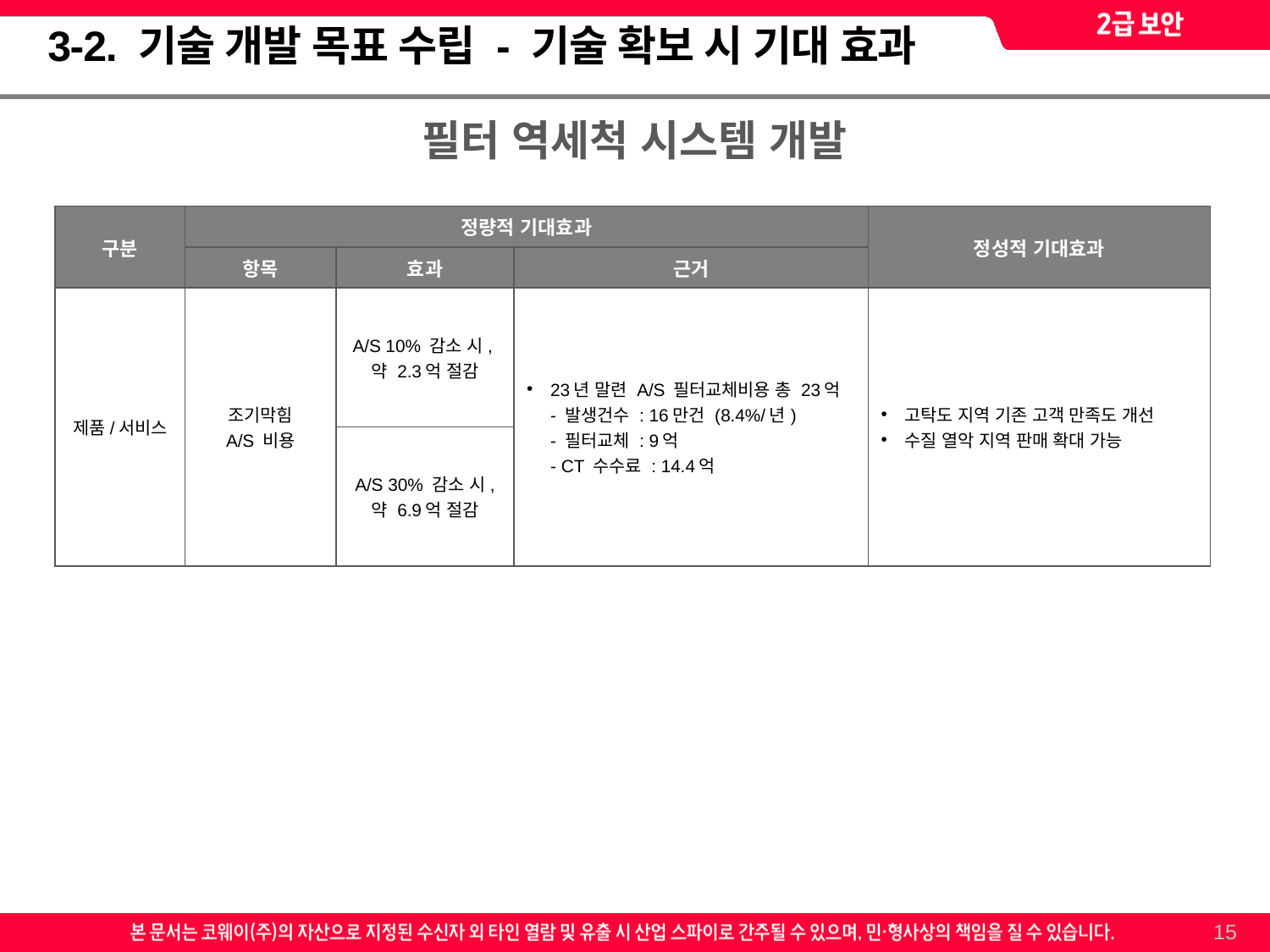

필수
3-2. 기술 개발 목표 수립 - 기술 확보 시 기대 효과
필터 역세척 시스템 개발
| 구분 | 정량적 기대효과 |  |  | 정성적 기대효과 |
| --- | --- | --- | --- | --- |
|  | 항목 | 효과 | 근거 |  |
| 제품/서비스 | 조기막힘 A/S 비용 | A/S 10% 감소 시, 약 2.3억 절감 | 23년 말련 A/S 필터교체비용 총 23억 - 발생건수 : 16만건 (8.4%/년) - 필터교체 : 9억 - CT 수수료 : 14.4억 | 고탁도 지역 기존 고객 만족도 개선 수질 열악 지역 판매 확대 가능 |
|  |  | A/S 30% 감소 시, 약 6.9억 절감 |  |  |
15